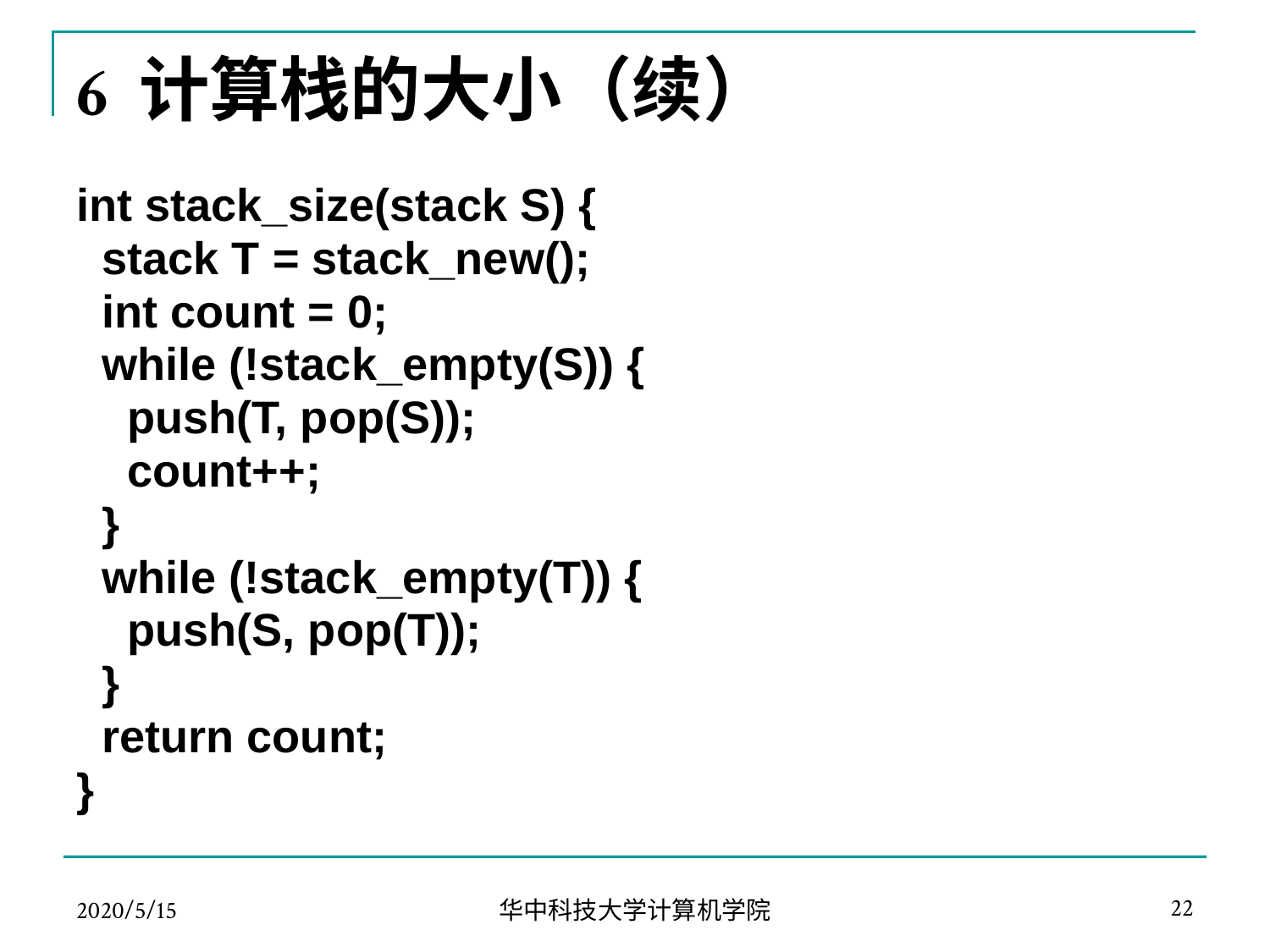

# 6 计算栈的大小（续）
int stack_size(stack S) {
  stack T = stack_new();
  int count = 0;
  while (!stack_empty(S)) {
    push(T, pop(S));
    count++;
  }
  while (!stack_empty(T)) {
    push(S, pop(T));
  }
  return count;
}
2020/5/15
22
华中科技大学计算机学院